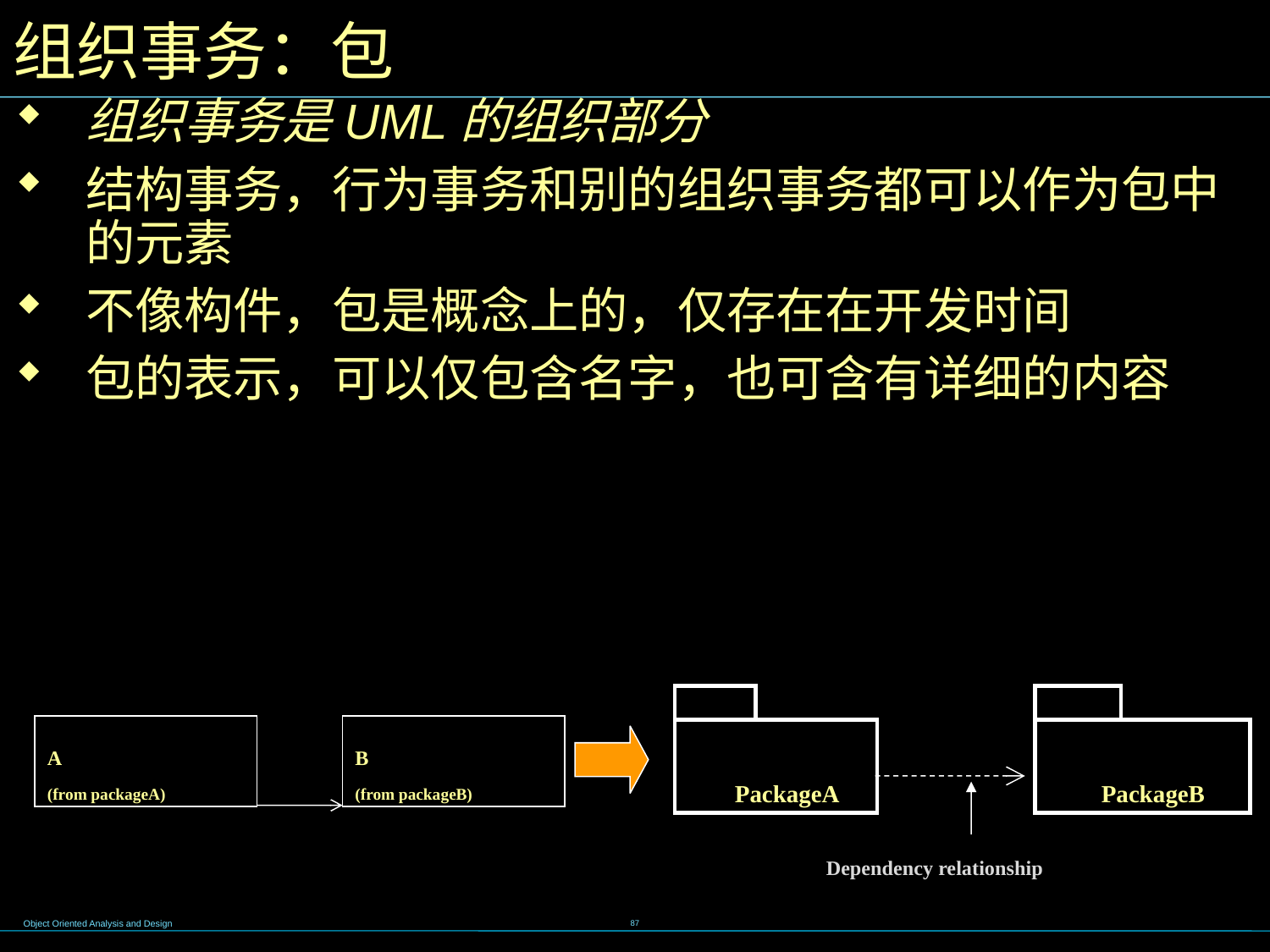

# 组织事务：包
组织事务是UML的组织部分
结构事务，行为事务和别的组织事务都可以作为包中的元素
不像构件，包是概念上的，仅存在在开发时间
包的表示，可以仅包含名字，也可含有详细的内容

PackageA

PackageB
A
(from packageA)
B
(from packageB)

Dependency relationship